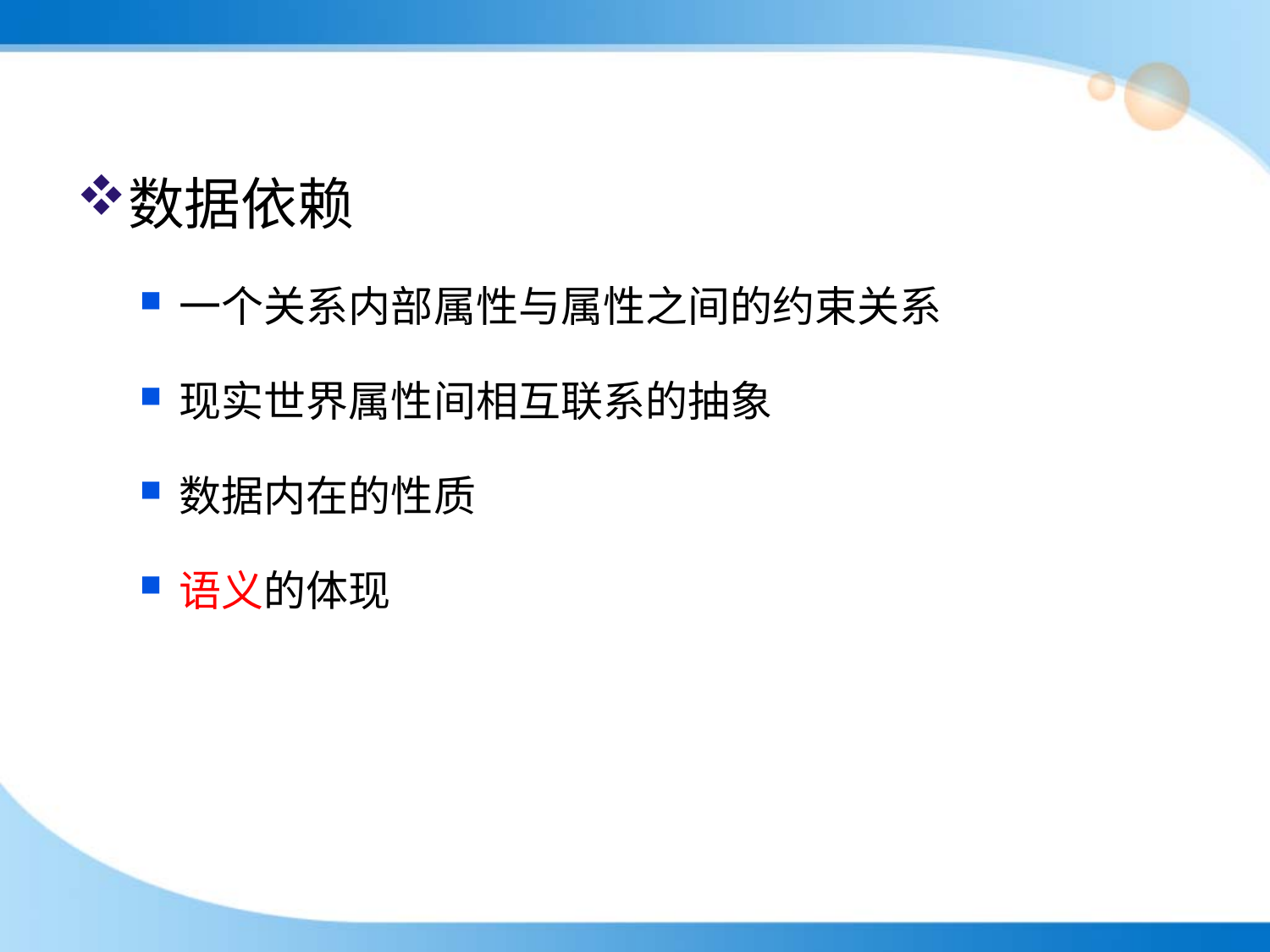

数据依赖
一个关系内部属性与属性之间的约束关系
现实世界属性间相互联系的抽象
数据内在的性质
语义的体现